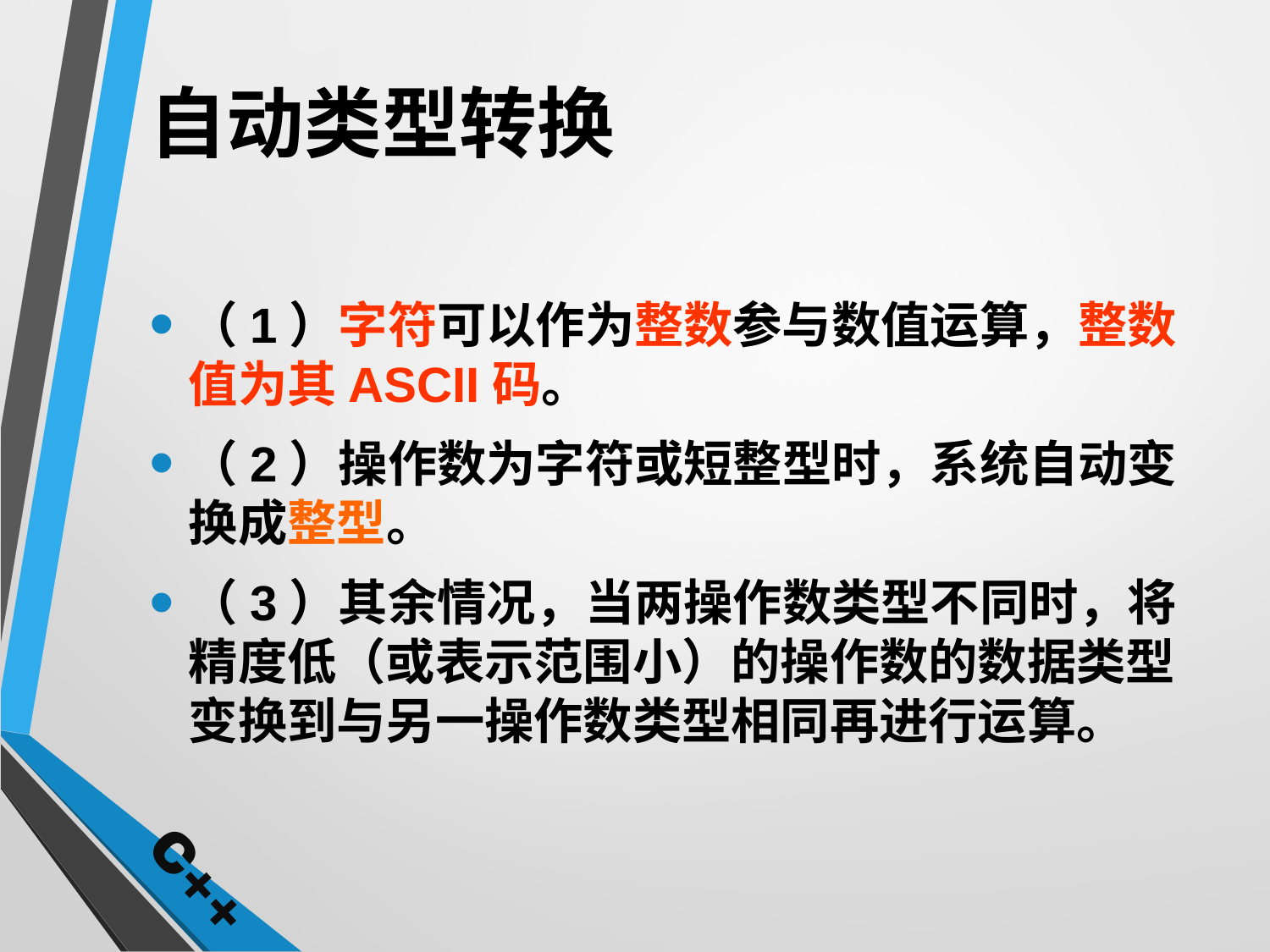

# 自动类型转换
（1）字符可以作为整数参与数值运算，整数值为其ASCII码。
（2）操作数为字符或短整型时，系统自动变换成整型。
（3）其余情况，当两操作数类型不同时，将精度低（或表示范围小）的操作数的数据类型变换到与另一操作数类型相同再进行运算。